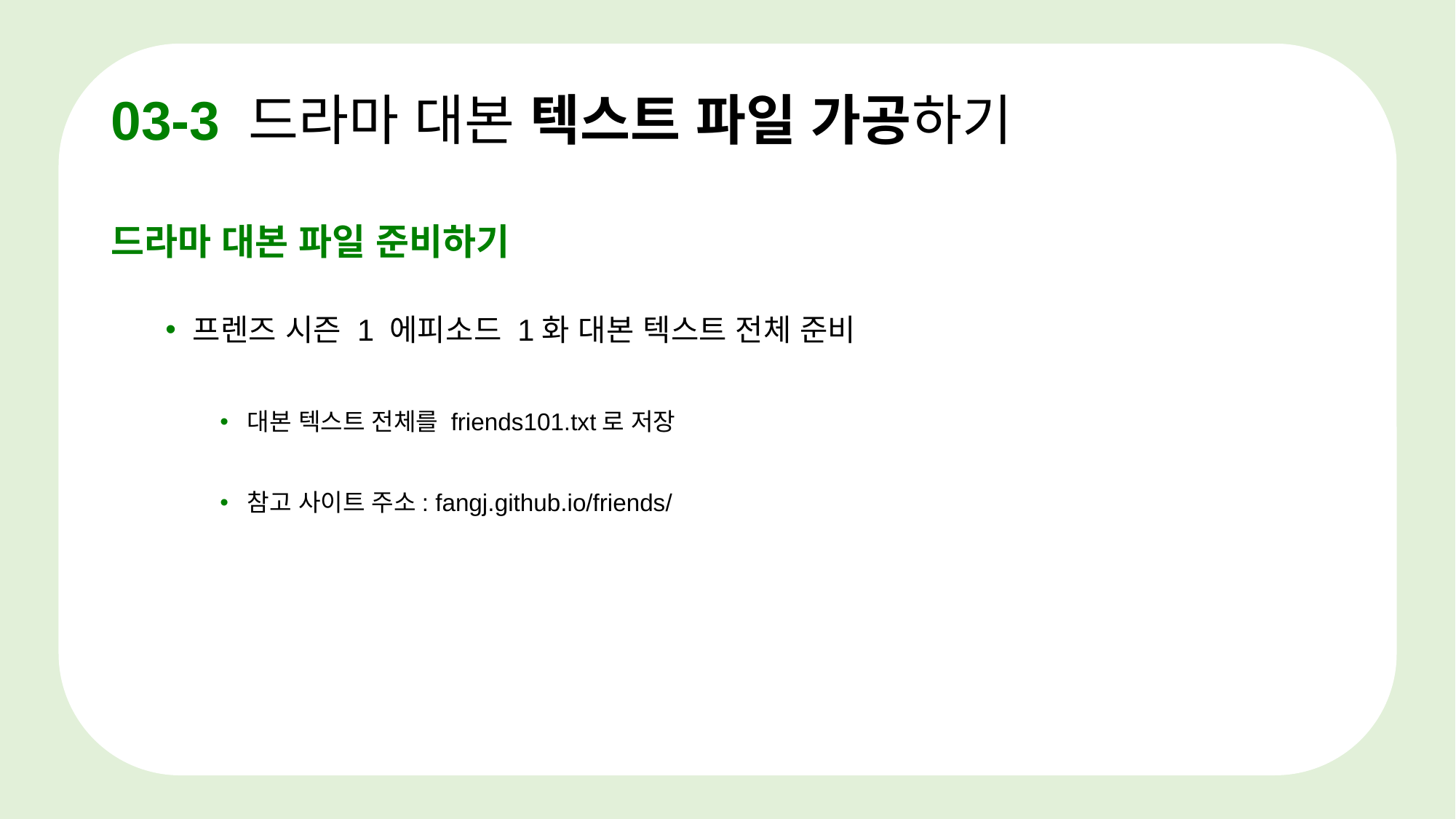

# 03-3 드라마 대본 텍스트 파일 가공하기
드라마 대본 파일 준비하기

프렌즈 시즌 1 에피소드 1화 대본 텍스트 전체 준비

대본 텍스트 전체를 friends101.txt로 저장

참고 사이트 주소: fangj.github.io/friends/